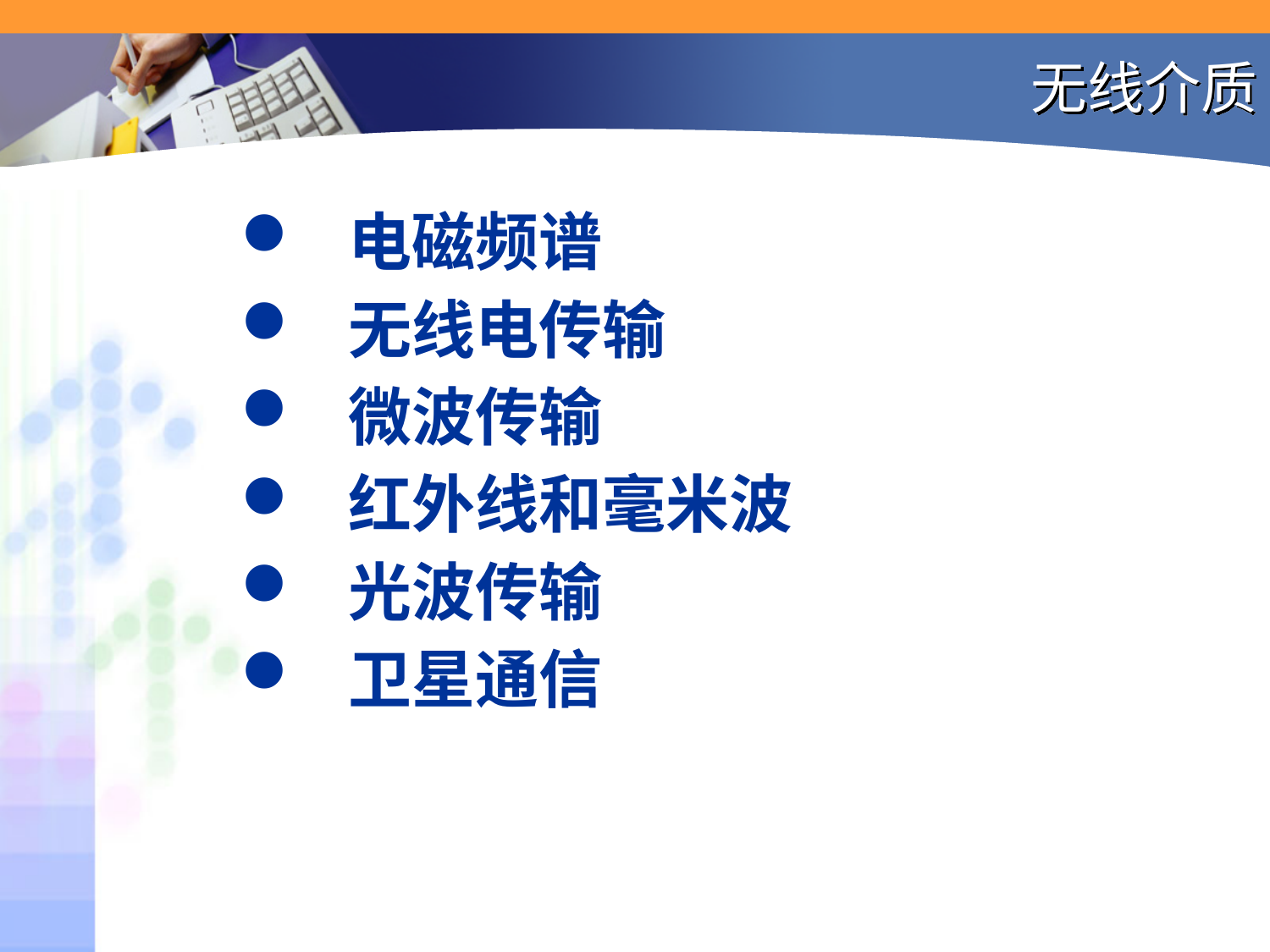

# 无线介质

  电磁频谱
  无线电传输
  微波传输
  红外线和毫米波
  光波传输
  卫星通信